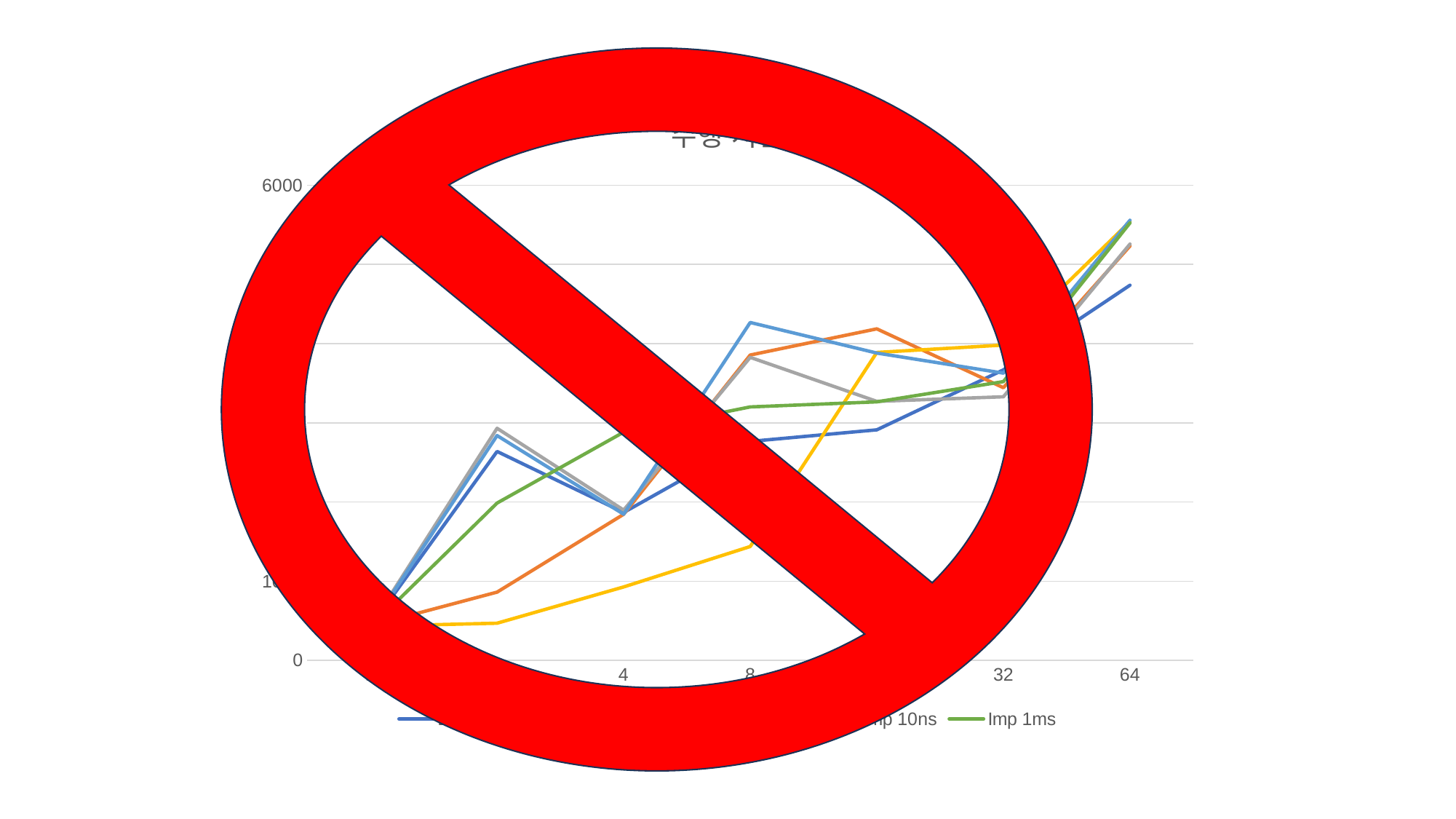

### Chart: 수행 시간

| Category | LF | Backoff big | El small | El big | Imp 10ns | Imp 1ms |
|---|---|---|---|---|---|---|
| 1 | 425.0 | 438.0 | 431.0 | 432.0 | 424.0 | 419.0 |
| 2 | 2638.0 | 862.0 | 2931.0 | 470.0 | 2839.0 | 1987.0 |
| 4 | 1868.0 | 1845.0 | 1898.0 | 928.0 | 1846.0 | 2882.0 |
| 8 | 2765.0 | 3856.0 | 3827.0 | 1438.0 | 4267.0 | 3201.0 |
| 16 | 2911.0 | 4187.0 | 3271.0 | 3889.0 | 3881.0 | 3265.0 |
| 32 | 3669.0 | 3444.0 | 3329.0 | 3982.0 | 3628.0 | 3521.0 |
| 64 | 4738.0 | 5233.0 | 5257.0 | 5541.0 | 5558.0 | 5524.0 |